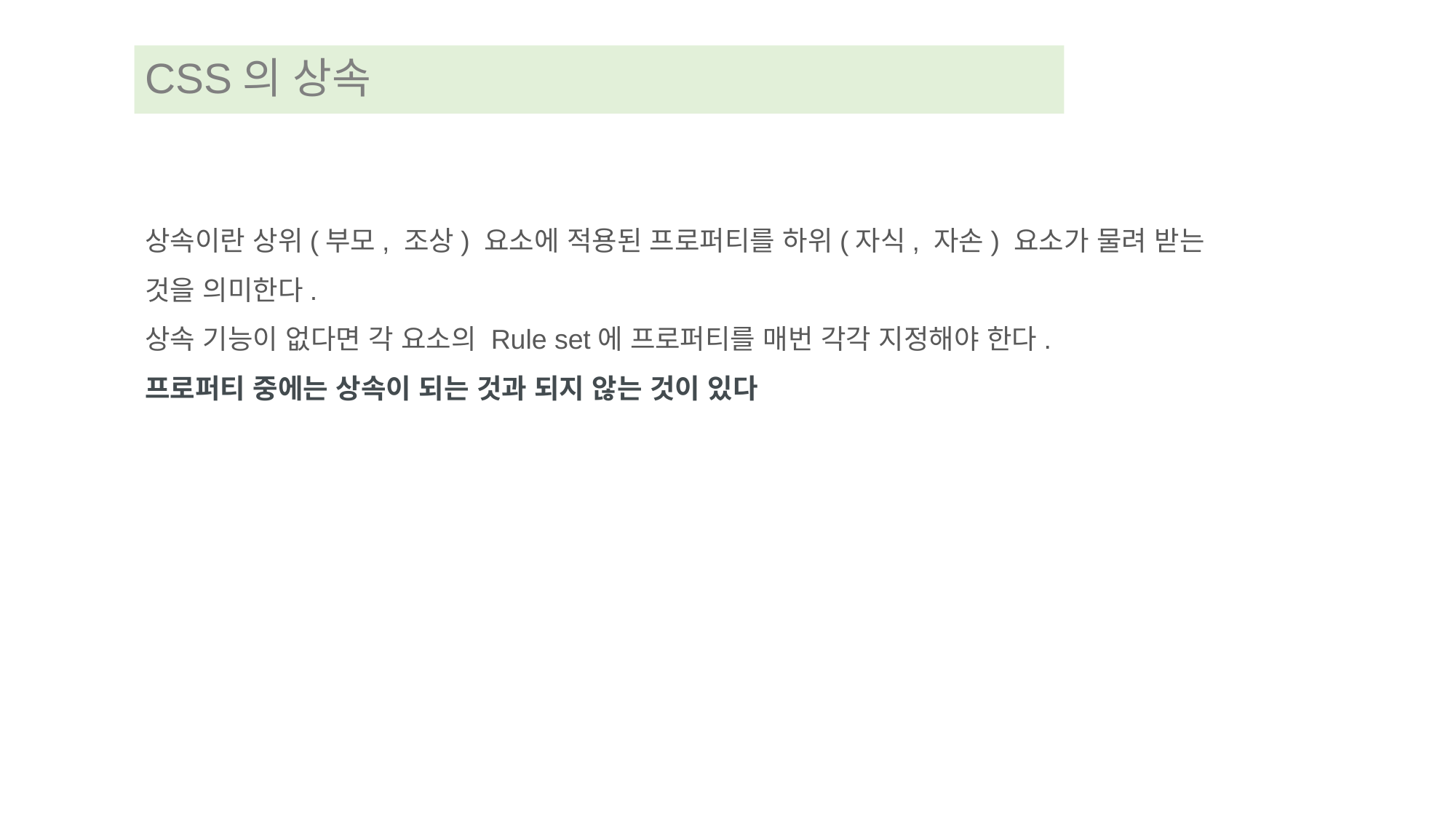

# CSS의 상속
상속이란 상위(부모, 조상) 요소에 적용된 프로퍼티를 하위(자식, 자손) 요소가 물려 받는 것을 의미한다.
상속 기능이 없다면 각 요소의 Rule set에 프로퍼티를 매번 각각 지정해야 한다.
프로퍼티 중에는 상속이 되는 것과 되지 않는 것이 있다